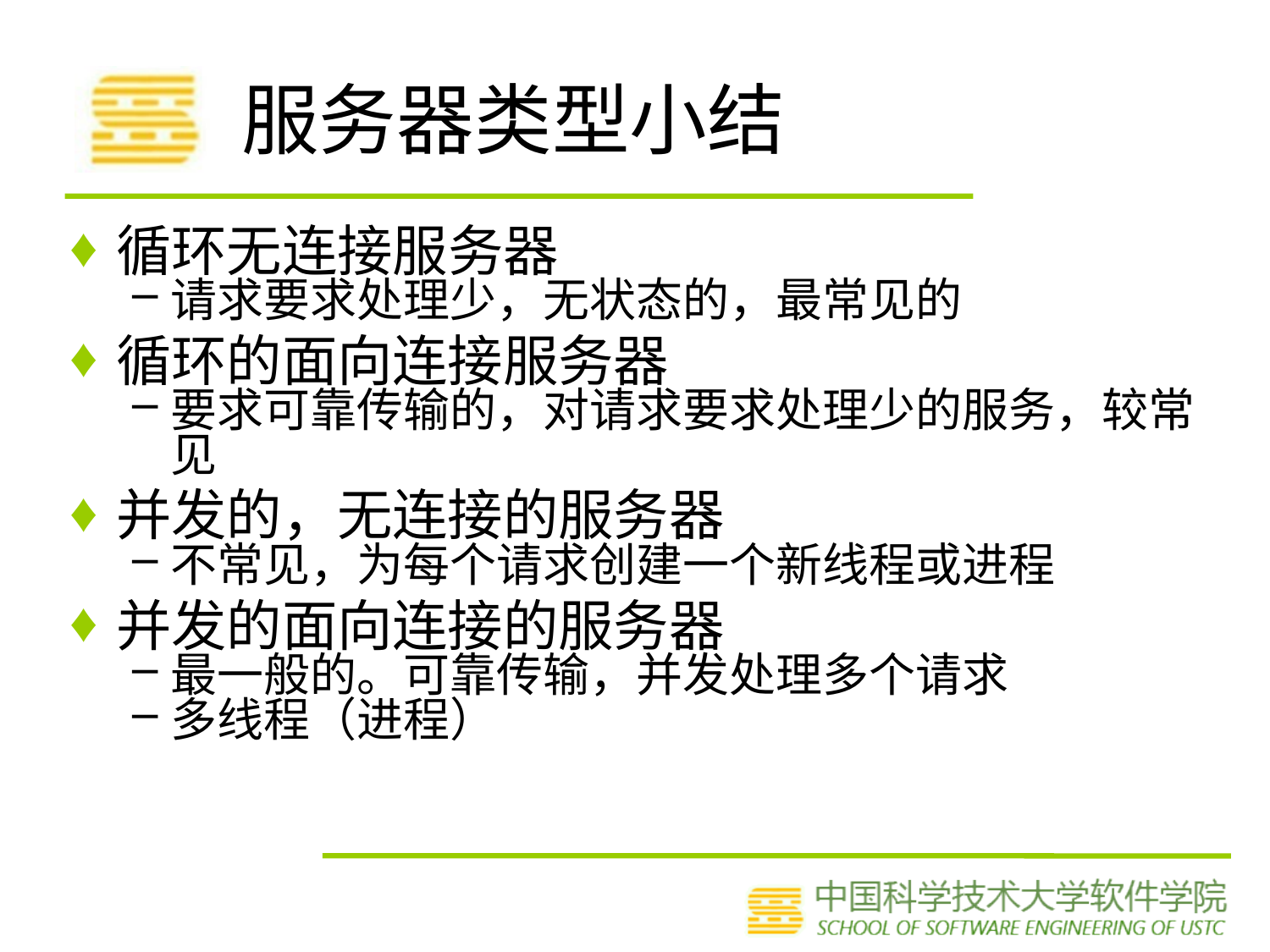

# 服务器类型小结
循环无连接服务器
请求要求处理少，无状态的，最常见的
循环的面向连接服务器
要求可靠传输的，对请求要求处理少的服务，较常见
并发的，无连接的服务器
不常见，为每个请求创建一个新线程或进程
并发的面向连接的服务器
最一般的。可靠传输，并发处理多个请求
多线程（进程）